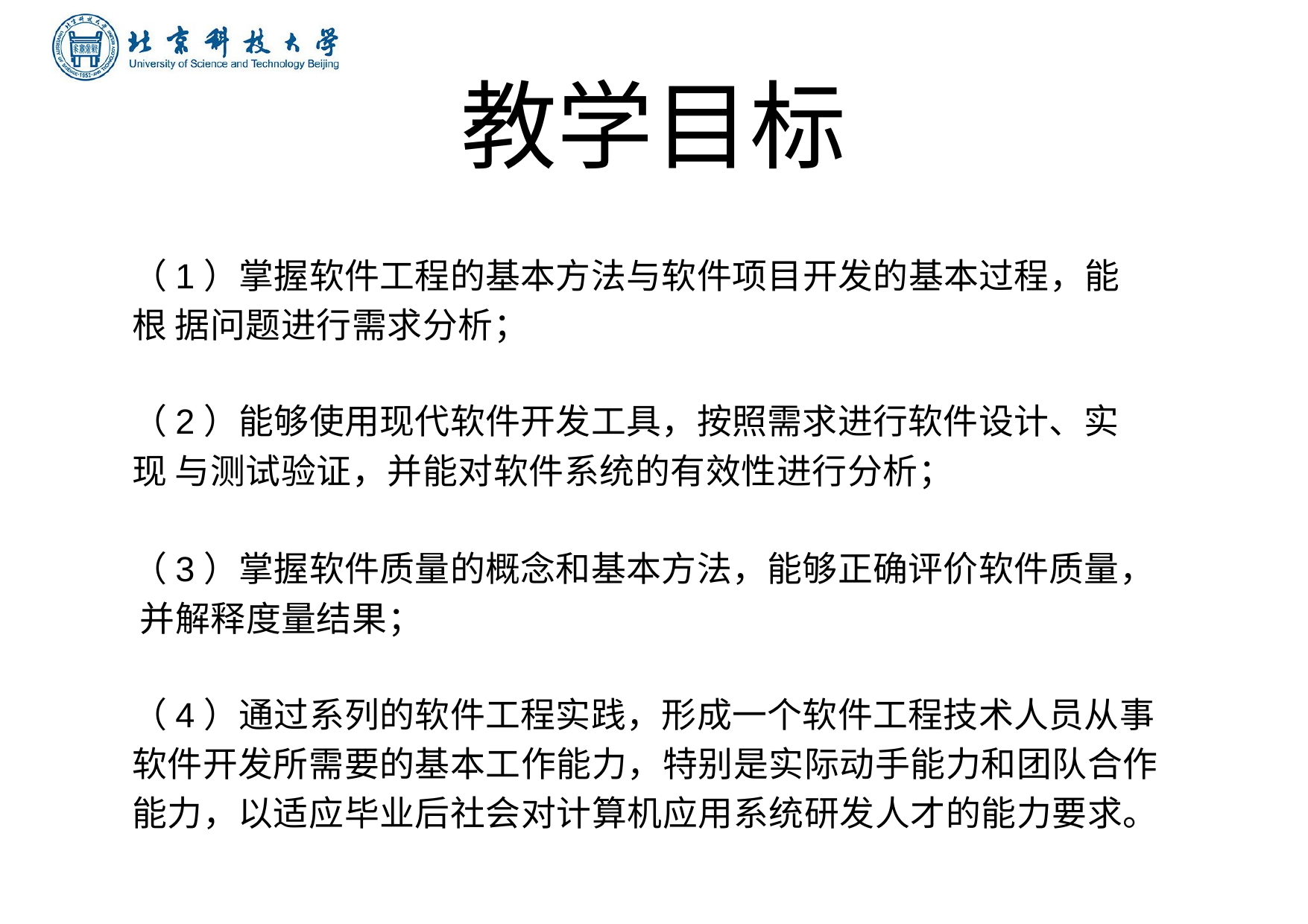

# 教学目标
（1）掌握软件⼯程的基本⽅法与软件项⽬开发的基本过程，能根 据问题进⾏需求分析；

（2）能够使⽤现代软件开发⼯具，按照需求进⾏软件设计、实现 与测试验证，并能对软件系统的有效性进⾏分析；

（3）掌握软件质量的概念和基本⽅法，能够正确评价软件质量， 并解释度量结果；

（4）通过系列的软件⼯程实践，形成⼀个软件⼯程技术⼈员从事 软件开发所需要的基本⼯作能⼒，特别是实际动⼿能⼒和团队合作 能⼒，以适应毕业后社会对计算机应⽤系统研发⼈才的能⼒要求。